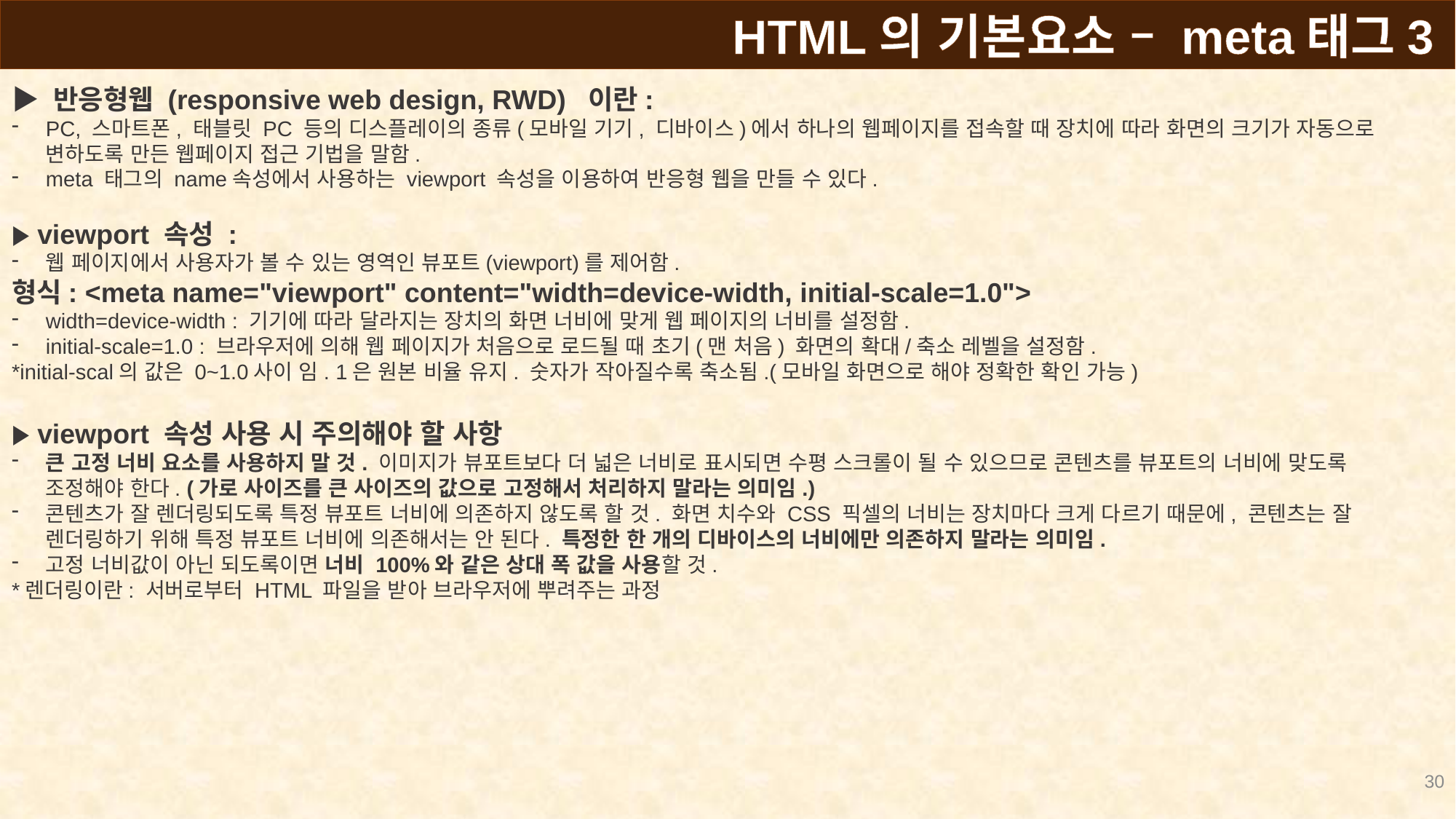

HTML의 기본요소 – meta태그3
▶ 반응형웹 (responsive web design, RWD)  이란:
PC, 스마트폰, 태블릿 PC 등의 디스플레이의 종류(모바일 기기, 디바이스)에서 하나의 웹페이지를 접속할 때 장치에 따라 화면의 크기가 자동으로 변하도록 만든 웹페이지 접근 기법을 말함.
meta 태그의 name속성에서 사용하는 viewport 속성을 이용하여 반응형 웹을 만들 수 있다.

▶ viewport 속성 :
웹 페이지에서 사용자가 볼 수 있는 영역인 뷰포트(viewport)를 제어함.
형식: <meta name="viewport" content="width=device-width, initial-scale=1.0">
width=device-width : 기기에 따라 달라지는 장치의 화면 너비에 맞게 웹 페이지의 너비를 설정함.
initial-scale=1.0 : 브라우저에 의해 웹 페이지가 처음으로 로드될 때 초기(맨 처음) 화면의 확대/축소 레벨을 설정함.
*initial-scal의 값은 0~1.0사이 임. 1은 원본 비율 유지. 숫자가 작아질수록 축소됨.(모바일 화면으로 해야 정확한 확인 가능)

▶ viewport 속성 사용 시 주의해야 할 사항
큰 고정 너비 요소를 사용하지 말 것. 이미지가 뷰포트보다 더 넓은 너비로 표시되면 수평 스크롤이 될 수 있으므로 콘텐츠를 뷰포트의 너비에 맞도록 조정해야 한다. (가로 사이즈를 큰 사이즈의 값으로 고정해서 처리하지 말라는 의미임.)
콘텐츠가 잘 렌더링되도록 특정 뷰포트 너비에 의존하지 않도록 할 것. 화면 치수와 CSS 픽셀의 너비는 장치마다 크게 다르기 때문에, 콘텐츠는 잘 렌더링하기 위해 특정 뷰포트 너비에 의존해서는 안 된다. 특정한 한 개의 디바이스의 너비에만 의존하지 말라는 의미임.
고정 너비값이 아닌 되도록이면 너비 100%와 같은 상대 폭 값을 사용할 것.
*렌더링이란: 서버로부터 HTML 파일을 받아 브라우저에 뿌려주는 과정

30